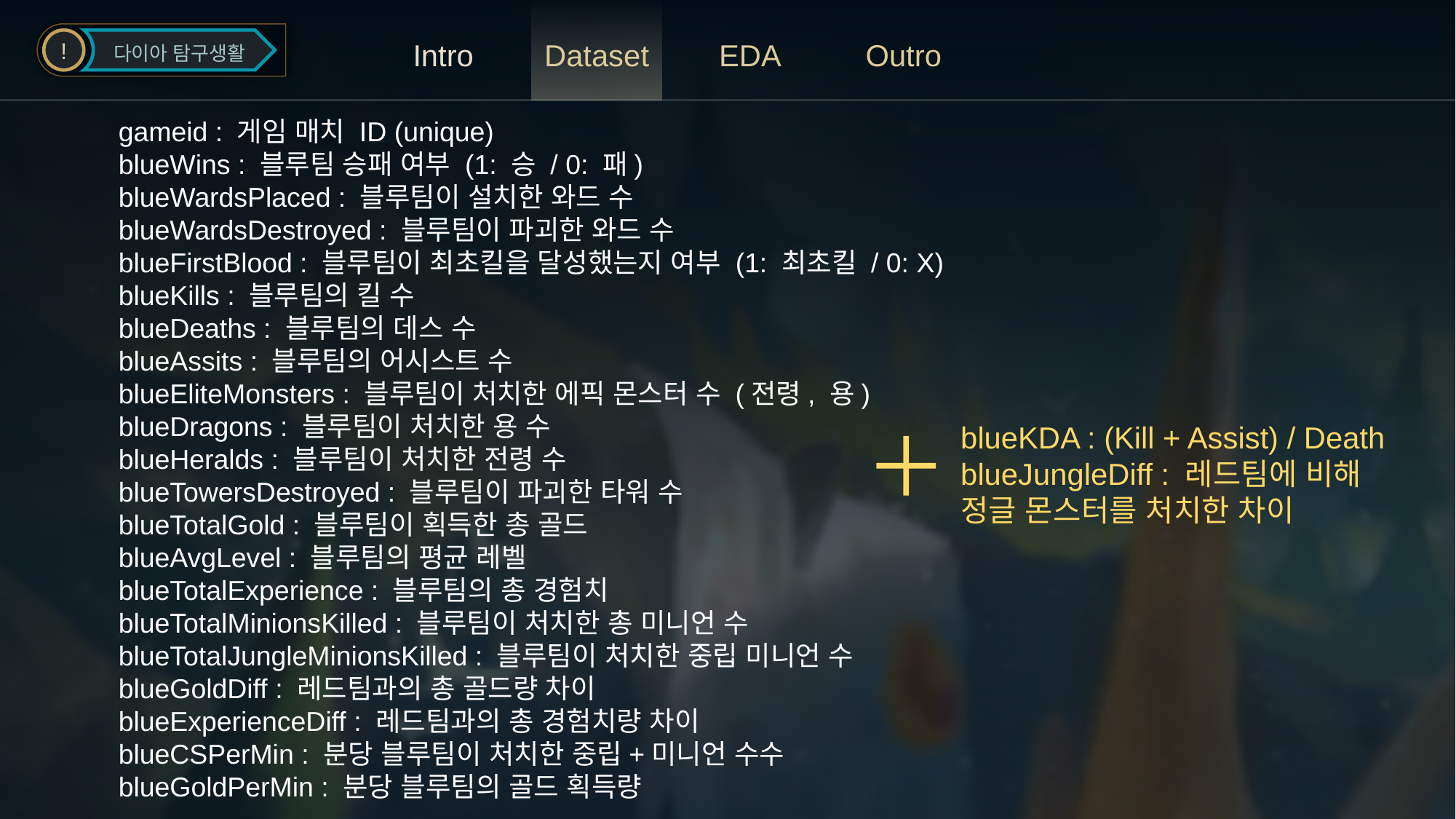

!
다이아 탐구생활
Intro
Dataset
EDA
Outro
gameid : 게임 매치 ID (unique)
blueWins : 블루팀 승패 여부 (1: 승 / 0: 패)
blueWardsPlaced : 블루팀이 설치한 와드 수
blueWardsDestroyed : 블루팀이 파괴한 와드 수
blueFirstBlood : 블루팀이 최초킬을 달성했는지 여부 (1: 최초킬 / 0: X)
blueKills : 블루팀의 킬 수
blueDeaths : 블루팀의 데스 수
blueAssits : 블루팀의 어시스트 수
blueEliteMonsters : 블루팀이 처치한 에픽 몬스터 수 (전령, 용)
blueDragons : 블루팀이 처치한 용 수
blueHeralds : 블루팀이 처치한 전령 수
blueTowersDestroyed : 블루팀이 파괴한 타워 수
blueTotalGold : 블루팀이 획득한 총 골드
blueAvgLevel : 블루팀의 평균 레벨
blueTotalExperience : 블루팀의 총 경험치
blueTotalMinionsKilled : 블루팀이 처치한 총 미니언 수
blueTotalJungleMinionsKilled : 블루팀이 처치한 중립 미니언 수
blueGoldDiff : 레드팀과의 총 골드량 차이
blueExperienceDiff : 레드팀과의 총 경험치량 차이
blueCSPerMin : 분당 블루팀이 처치한 중립+미니언 수수
blueGoldPerMin : 분당 블루팀의 골드 획득량

＋
blueKDA : (Kill + Assist) / Death
blueJungleDiff : 레드팀에 비해 정글 몬스터를 처치한 차이